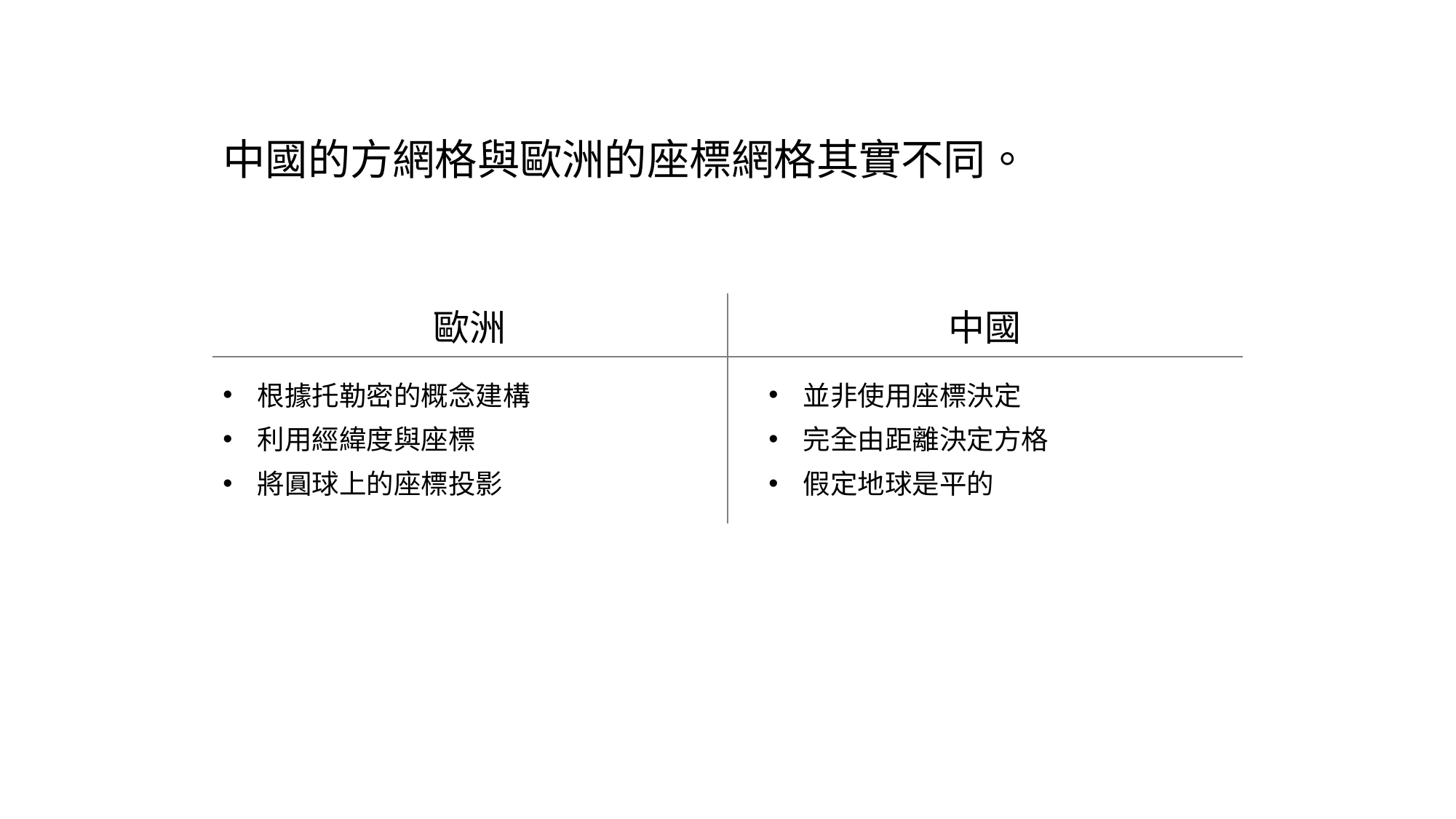

中國的方網格與歐洲的座標網格其實不同。
| 歐洲 | 中國 |
| --- | --- |
|  |  |
根據托勒密的概念建構
並非使用座標決定
利用經緯度與座標
完全由距離決定方格
將圓球上的座標投影
假定地球是平的